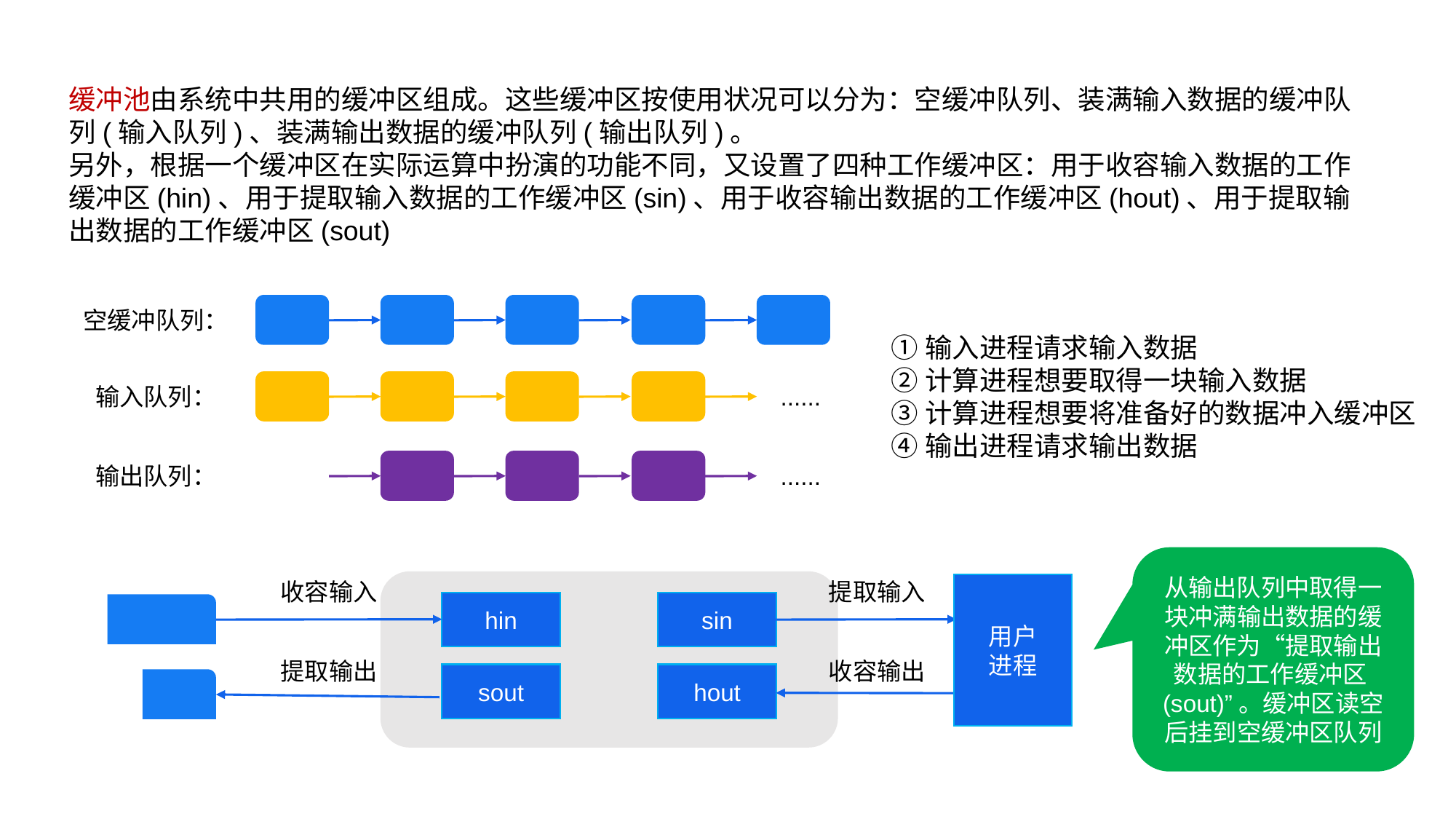

缓冲池由系统中共用的缓冲区组成。这些缓冲区按使用状况可以分为：空缓冲队列、装满输入数据的缓冲队列(输入队列)、装满输出数据的缓冲队列(输出队列)。
另外，根据一个缓冲区在实际运算中扮演的功能不同，又设置了四种工作缓冲区：用于收容输入数据的工作缓冲区(hin)、用于提取输入数据的工作缓冲区(sin)、用于收容输出数据的工作缓冲区(hout)、用于提取输出数据的工作缓冲区(sout)

空缓冲队列：
①输入进程请求输入数据
②计算进程想要取得一块输入数据
③计算进程想要将准备好的数据冲入缓冲区
④输出进程请求输出数据

......
输入队列：

输出队列：
......
从输出队列中取得一块冲满输出数据的缓冲区作为“提取输出数据的工作缓冲区(sout)”。缓冲区读空后挂到空缓冲区队列
收容输入

提取输入
用户
进程
hin
sin

提取输出
收容输出
sout
hout